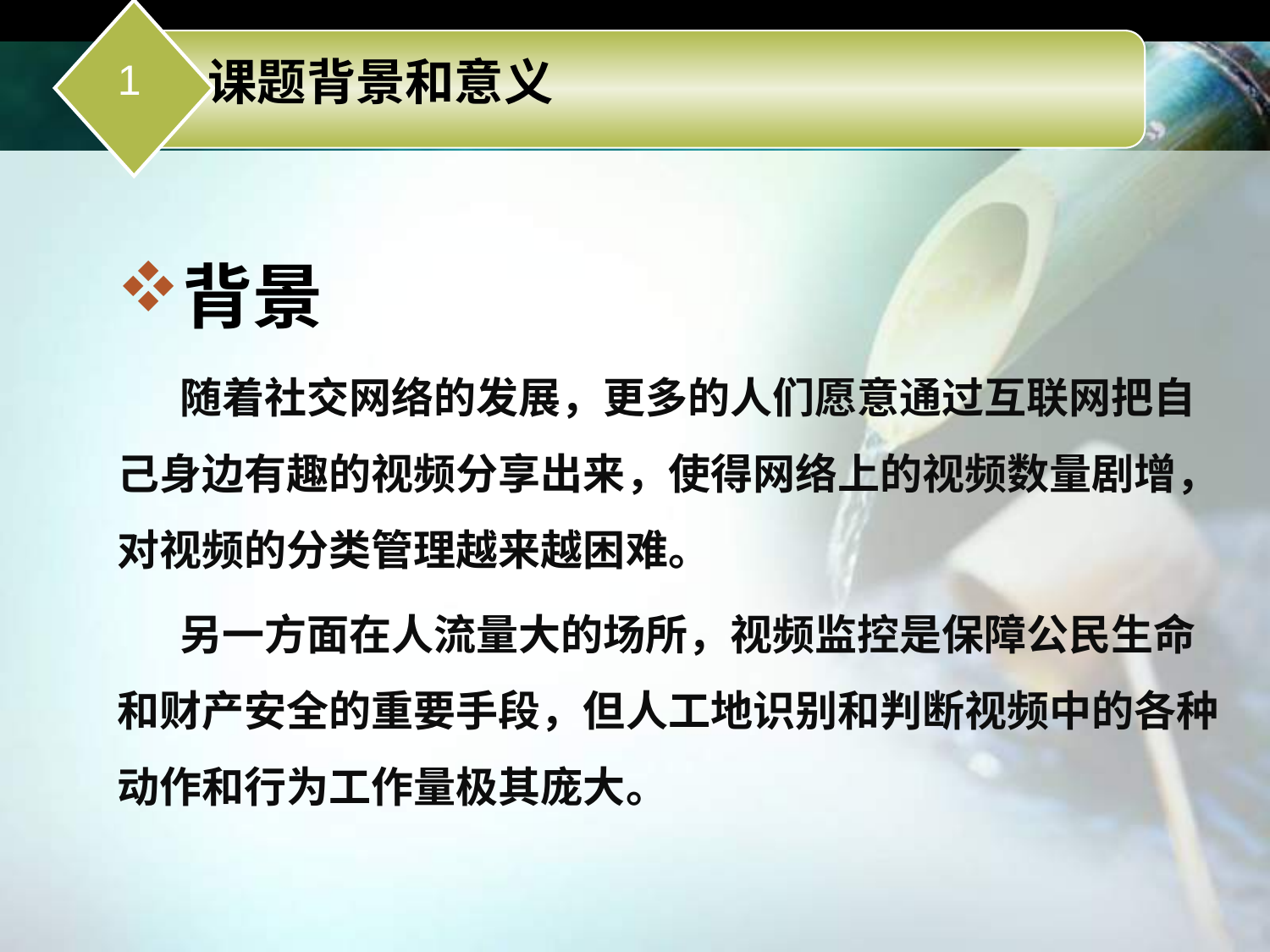

课题背景和意义
1
背景
随着社交网络的发展，更多的人们愿意通过互联网把自己身边有趣的视频分享出来，使得网络上的视频数量剧增，对视频的分类管理越来越困难。
另一方面在人流量大的场所，视频监控是保障公民生命和财产安全的重要手段，但人工地识别和判断视频中的各种动作和行为工作量极其庞大。